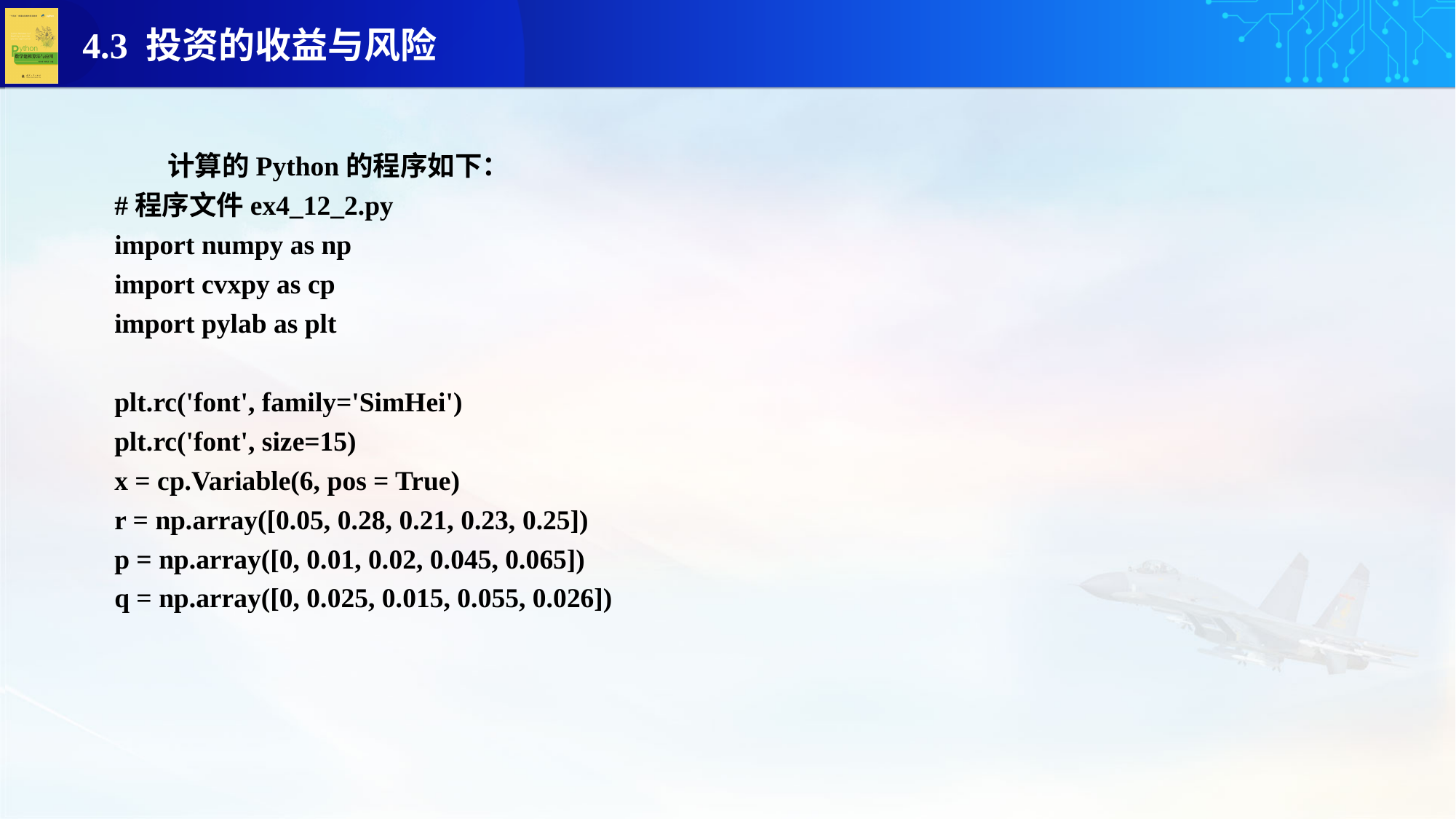

计算的Python的程序如下：
#程序文件ex4_12_2.py
import numpy as np
import cvxpy as cp
import pylab as plt

plt.rc('font', family='SimHei')
plt.rc('font', size=15)
x = cp.Variable(6, pos = True)
r = np.array([0.05, 0.28, 0.21, 0.23, 0.25])
p = np.array([0, 0.01, 0.02, 0.045, 0.065])
q = np.array([0, 0.025, 0.015, 0.055, 0.026])